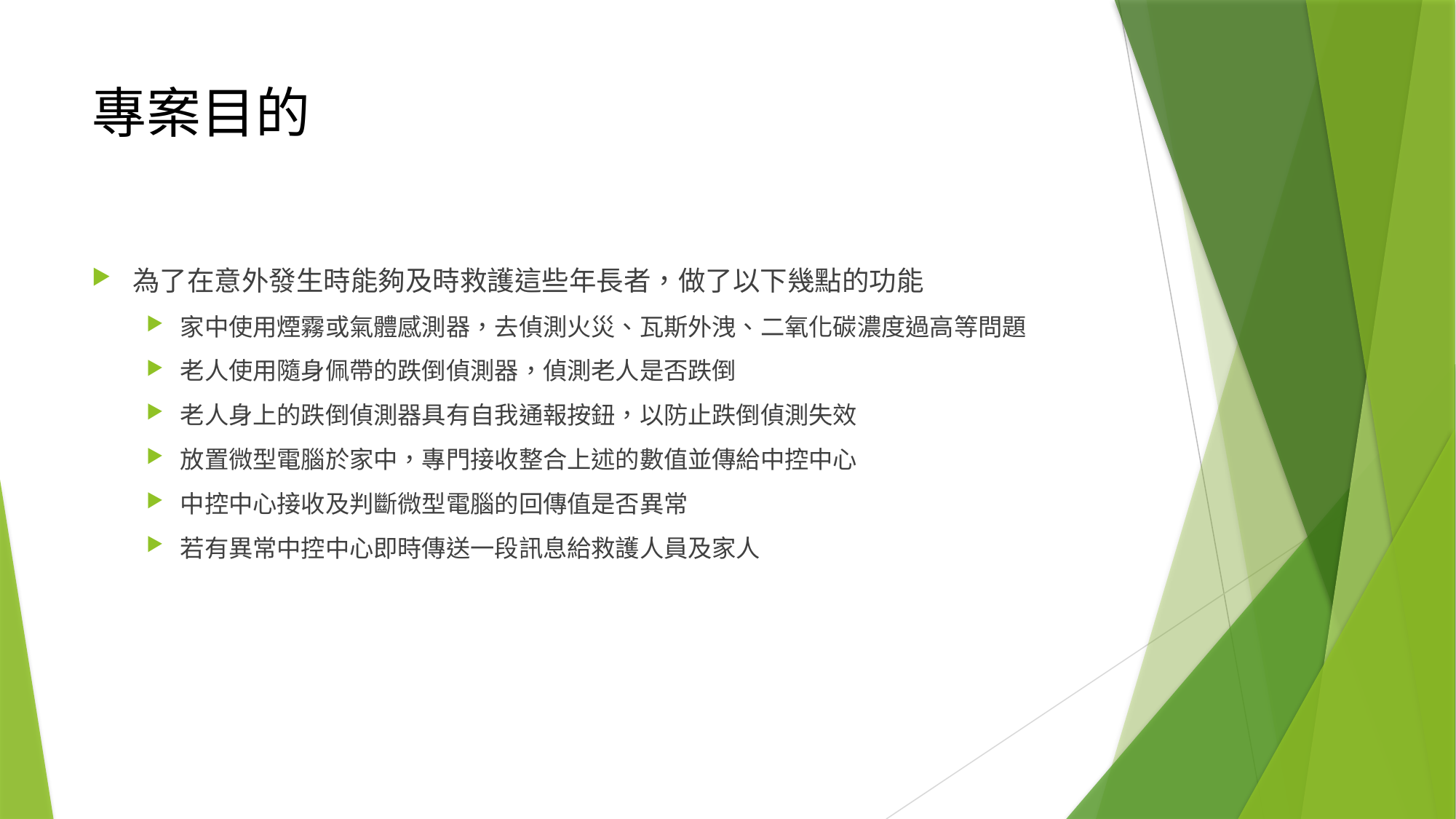

# 專案目的
為了在意外發生時能夠及時救護這些年長者，做了以下幾點的功能
家中使用煙霧或氣體感測器，去偵測火災、瓦斯外洩、二氧化碳濃度過高等問題
老人使用隨身佩帶的跌倒偵測器，偵測老人是否跌倒
老人身上的跌倒偵測器具有自我通報按鈕，以防止跌倒偵測失效
放置微型電腦於家中，專門接收整合上述的數值並傳給中控中心
中控中心接收及判斷微型電腦的回傳值是否異常
若有異常中控中心即時傳送一段訊息給救護人員及家人